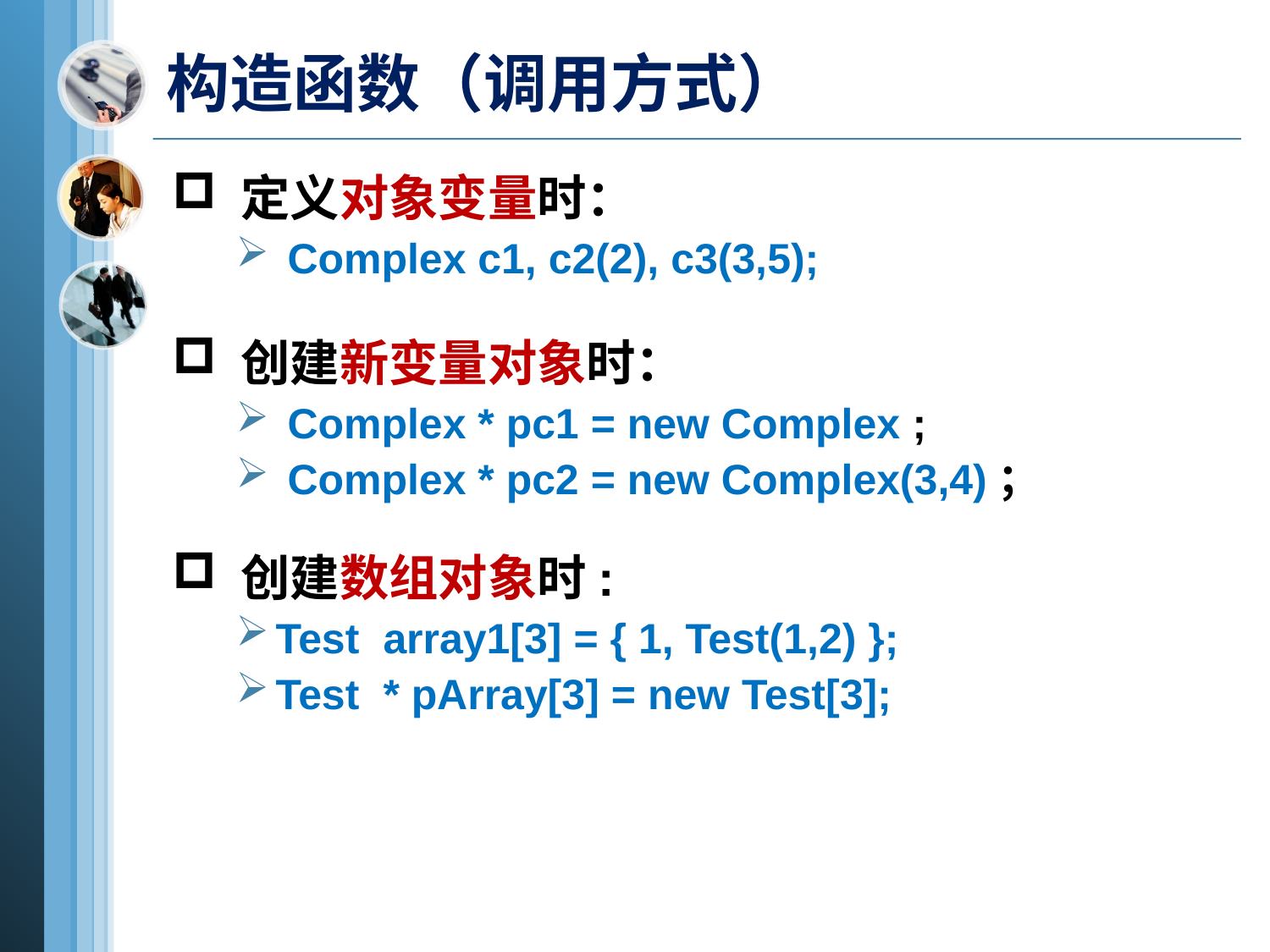

# 构造函数（调用方式）
 定义对象变量时：
 Complex c1, c2(2), c3(3,5);
 创建新变量对象时：
 Complex * pc1 = new Complex ;
 Complex * pc2 = new Complex(3,4)；
 创建数组对象时:
Test  array1[3] = { 1, Test(1,2) };
Test  * pArray[3] = new Test[3];